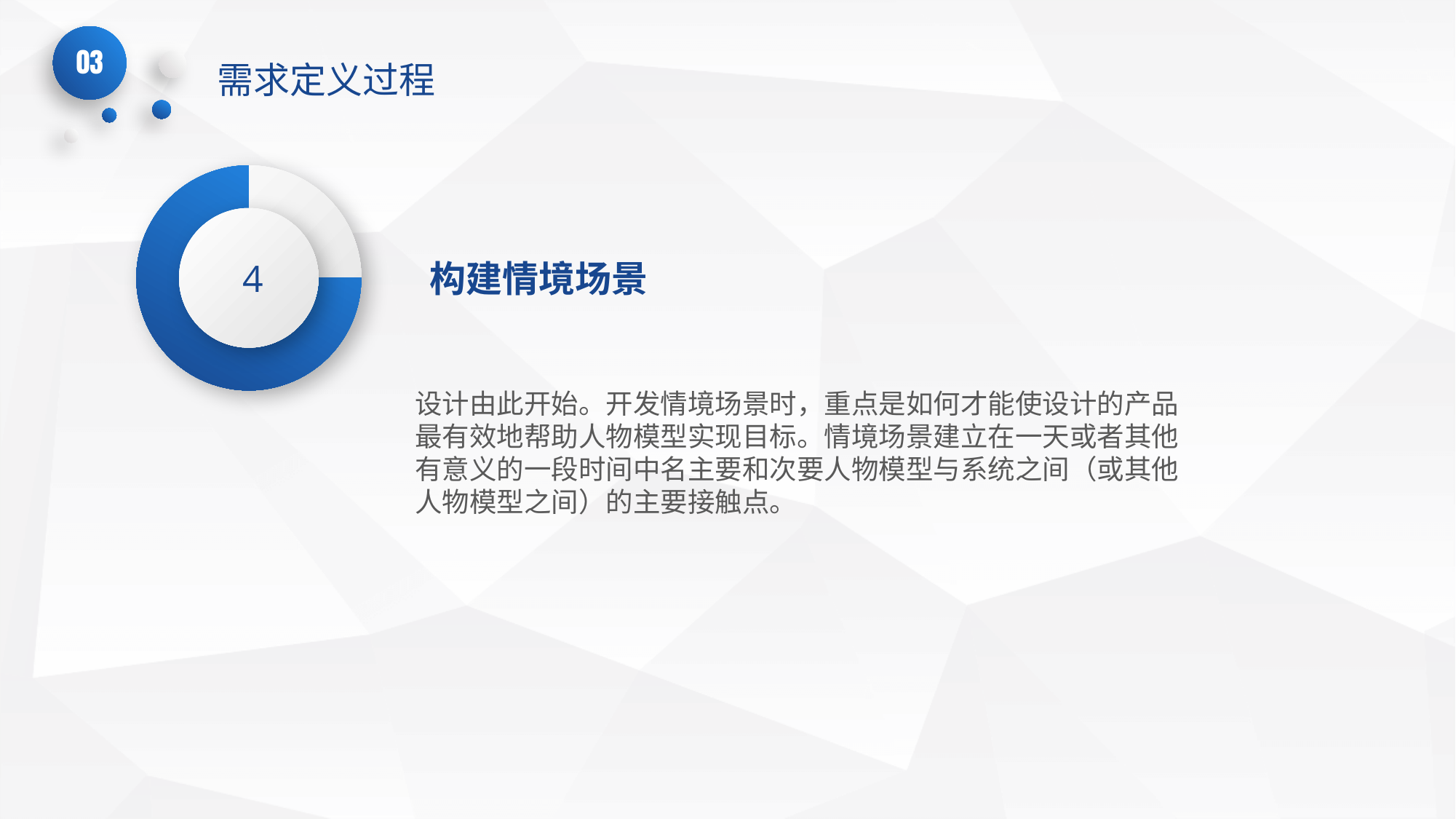

需求定义过程

4
构建情境场景
设计由此开始。开发情境场景时，重点是如何才能使设计的产品最有效地帮助人物模型实现目标。情境场景建立在一天或者其他有意义的一段时间中名主要和次要人物模型与系统之间（或其他人物模型之间）的主要接触点。